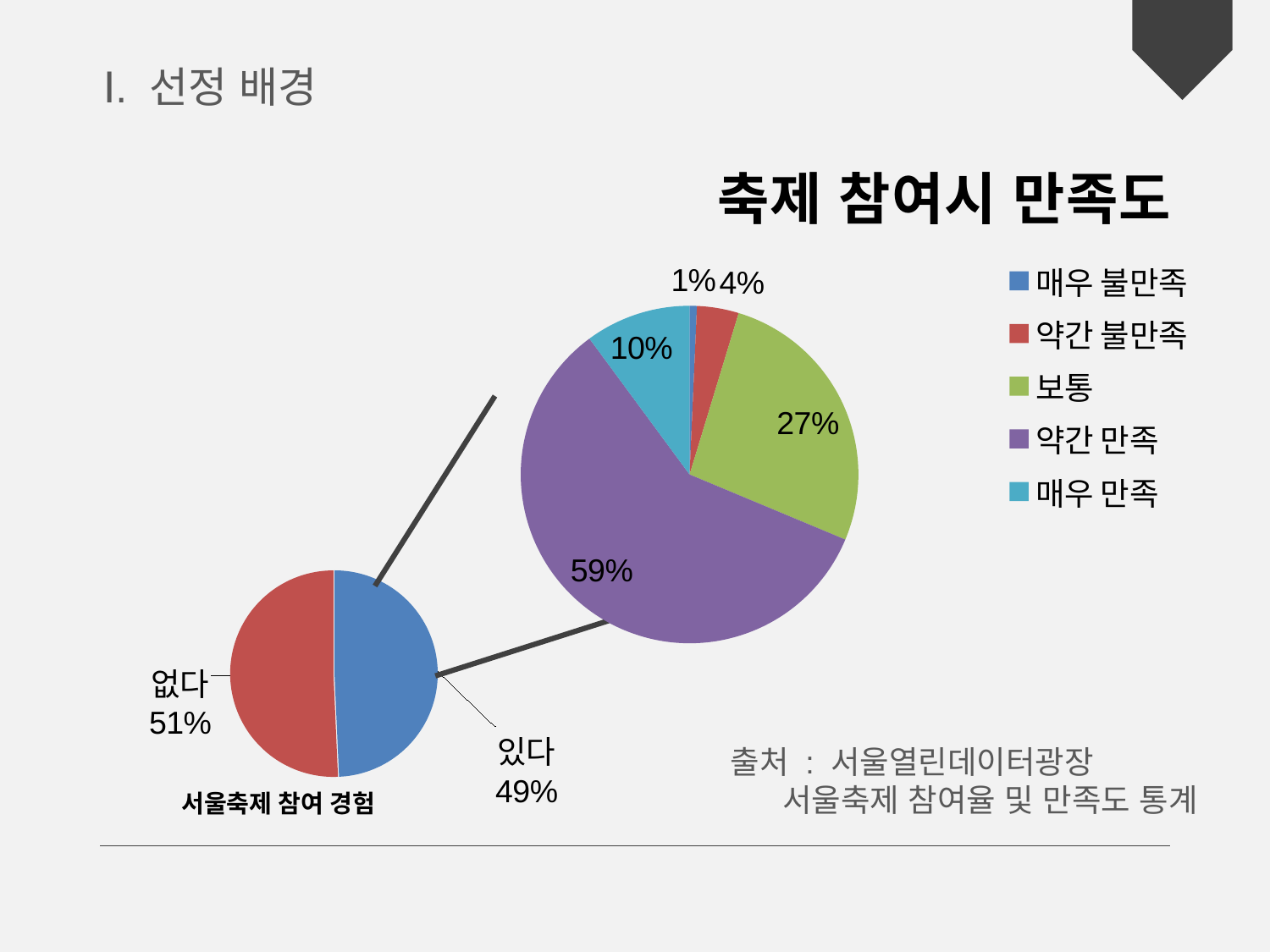

Ⅰ. 선정 배경

### Chart: 축제 참여시 만족도

| Category | 축제 참여시 만족도 |
|---|---|
| 매우 불만족 | 0.7 |
| 약간 불만족 | 4.0 |
| 보통 | 26.6 |
| 약간 만족 | 58.6 |
| 매우 만족 | 10.1 |

### Chart: 서울축제 참여 경험

| Category | 서울축제 참여 경험 |
|---|---|
| 있다 | 49.3 |
| 없다 | 50.7 |
출처 : 서울열린데이터광장
     서울축제 참여율 및 만족도 통계